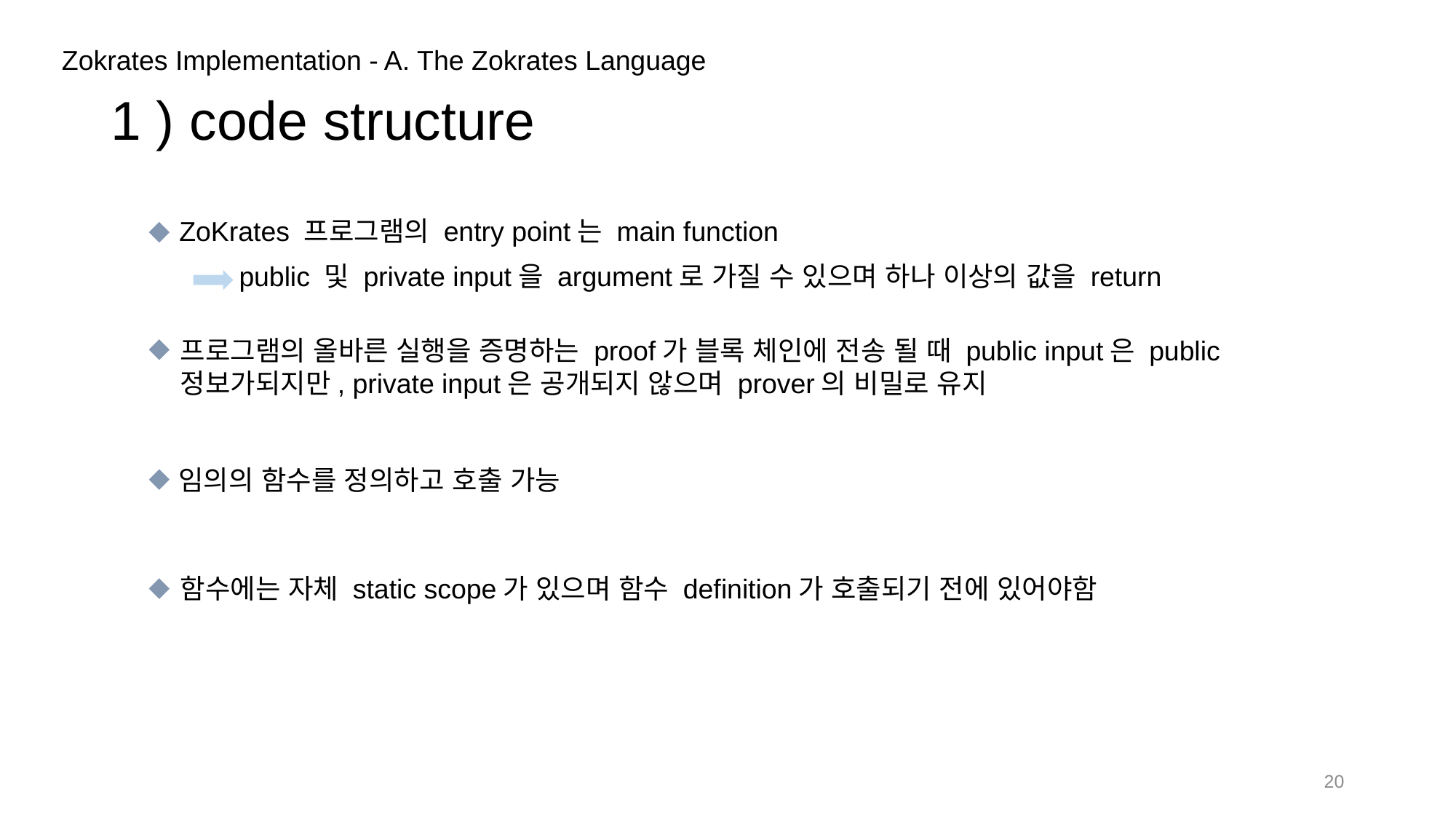

Zokrates Implementation - A. The Zokrates Language
# 1 ) code structure
ZoKrates 프로그램의 entry point는 main function

public 및 private input을 argument로 가질 수 있으며 하나 이상의 값을 return

프로그램의 올바른 실행을 증명하는 proof가 블록 체인에 전송 될 때 public input은 public 정보가되지만, private input은 공개되지 않으며 prover의 비밀로 유지

임의의 함수를 정의하고 호출 가능

함수에는 자체 static scope가 있으며 함수 definition가 호출되기 전에 있어야함

20